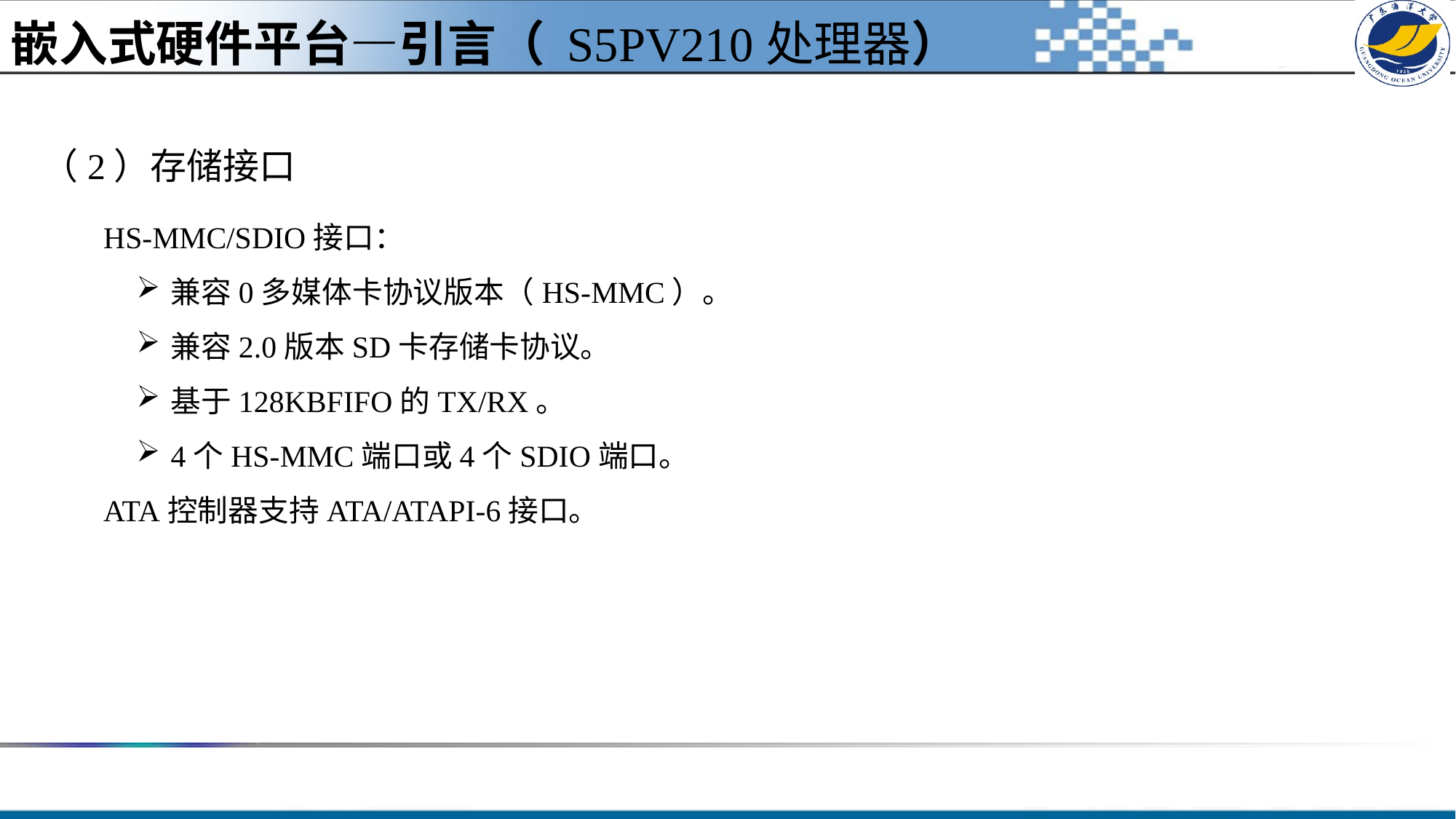

嵌入式硬件平台—引言（ S5PV210处理器）
（2）存储接口
HS-MMC/SDIO接口：
兼容0多媒体卡协议版本（HS-MMC）。
兼容2.0版本SD卡存储卡协议。
基于128KBFIFO的TX/RX。
4个HS-MMC端口或4个SDIO端口。
ATA控制器支持ATA/ATAPI-6接口。